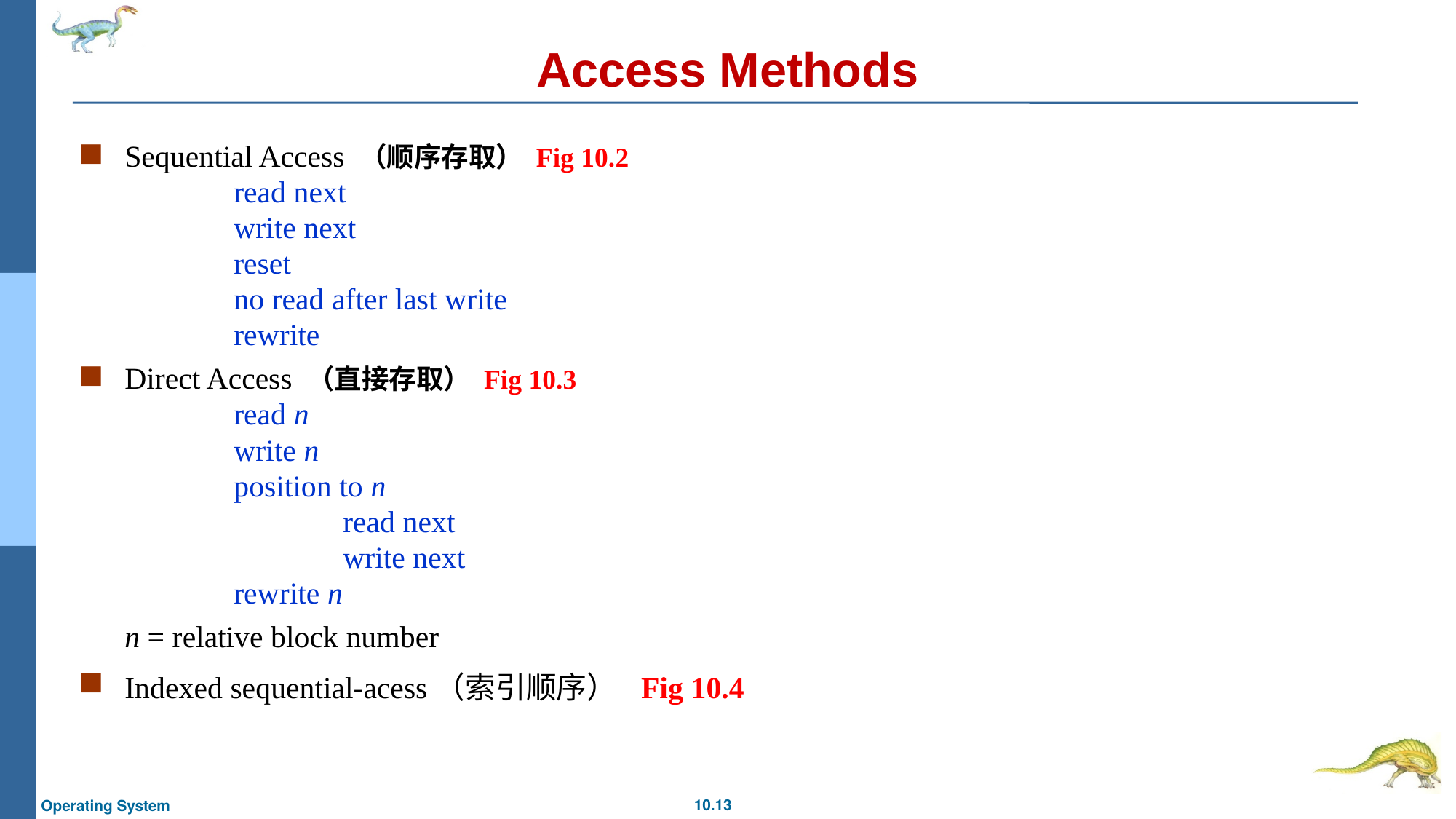

# Access Methods
Sequential Access （顺序存取） Fig 10.2
		read next
		write next
		reset
		no read after last write
		rewrite
Direct Access （直接存取） Fig 10.3
		read n
		write n
		position to n
			read next
			write next
		rewrite n
	n = relative block number
Indexed sequential-acess（索引顺序）  Fig 10.4